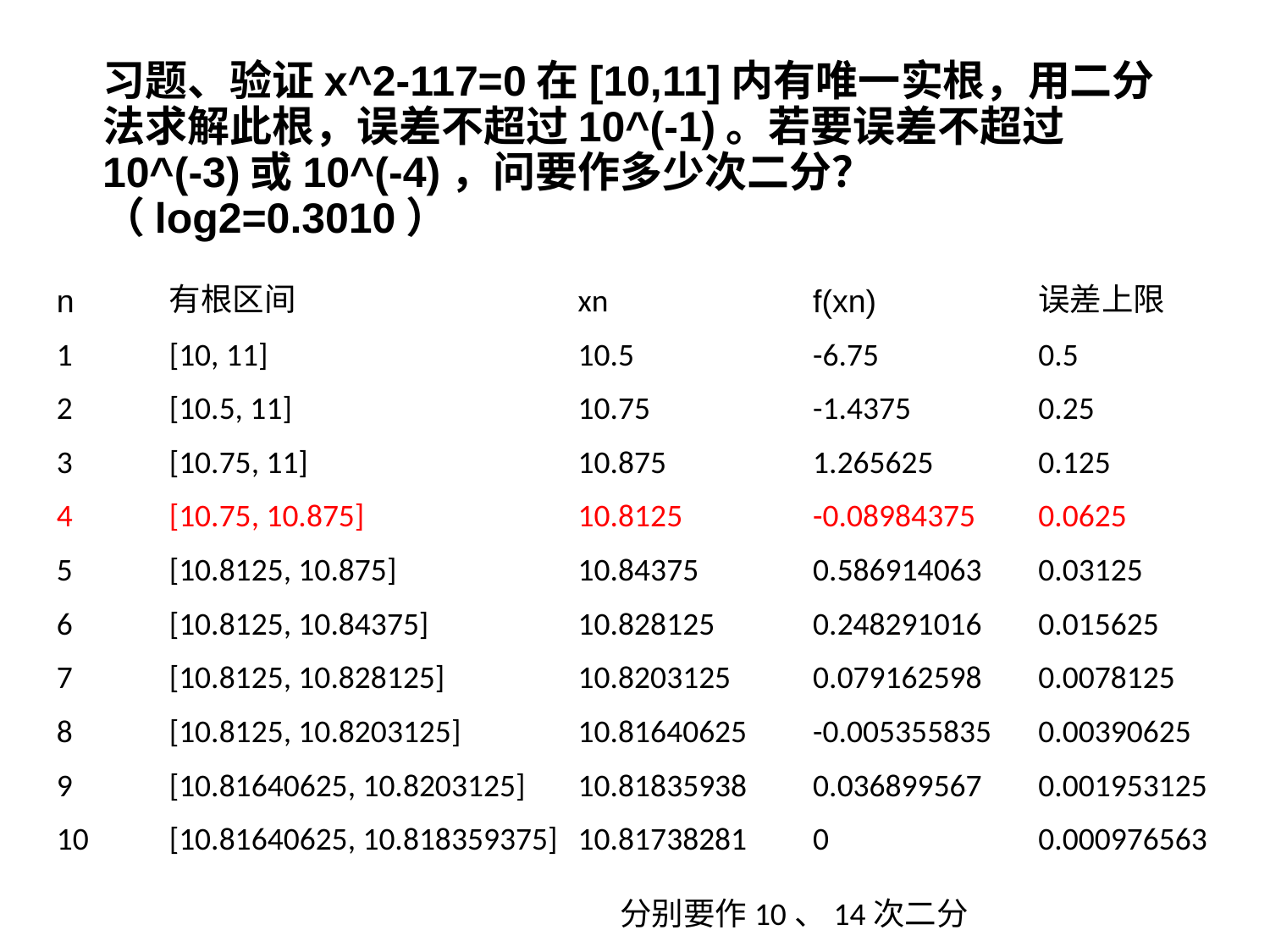

习题、验证x^2-117=0在[10,11]内有唯一实根，用二分法求解此根，误差不超过10^(-1)。若要误差不超过10^(-3)或10^(-4)，问要作多少次二分？（log2=0.3010）

| n | 有根区间 | xn | f(xn) | 误差上限 |
| --- | --- | --- | --- | --- |
| 1 | [10, 11] | 10.5 | -6.75 | 0.5 |
| 2 | [10.5, 11] | 10.75 | -1.4375 | 0.25 |
| 3 | [10.75, 11] | 10.875 | 1.265625 | 0.125 |
| 4 | [10.75, 10.875] | 10.8125 | -0.08984375 | 0.0625 |
| 5 | [10.8125, 10.875] | 10.84375 | 0.586914063 | 0.03125 |
| 6 | [10.8125, 10.84375] | 10.828125 | 0.248291016 | 0.015625 |
| 7 | [10.8125, 10.828125] | 10.8203125 | 0.079162598 | 0.0078125 |
| 8 | [10.8125, 10.8203125] | 10.81640625 | -0.005355835 | 0.00390625 |
| 9 | [10.81640625, 10.8203125] | 10.81835938 | 0.036899567 | 0.001953125 |
| 10 | [10.81640625, 10.818359375] | 10.81738281 | 0 | 0.000976563 |
分别要作10、14次二分